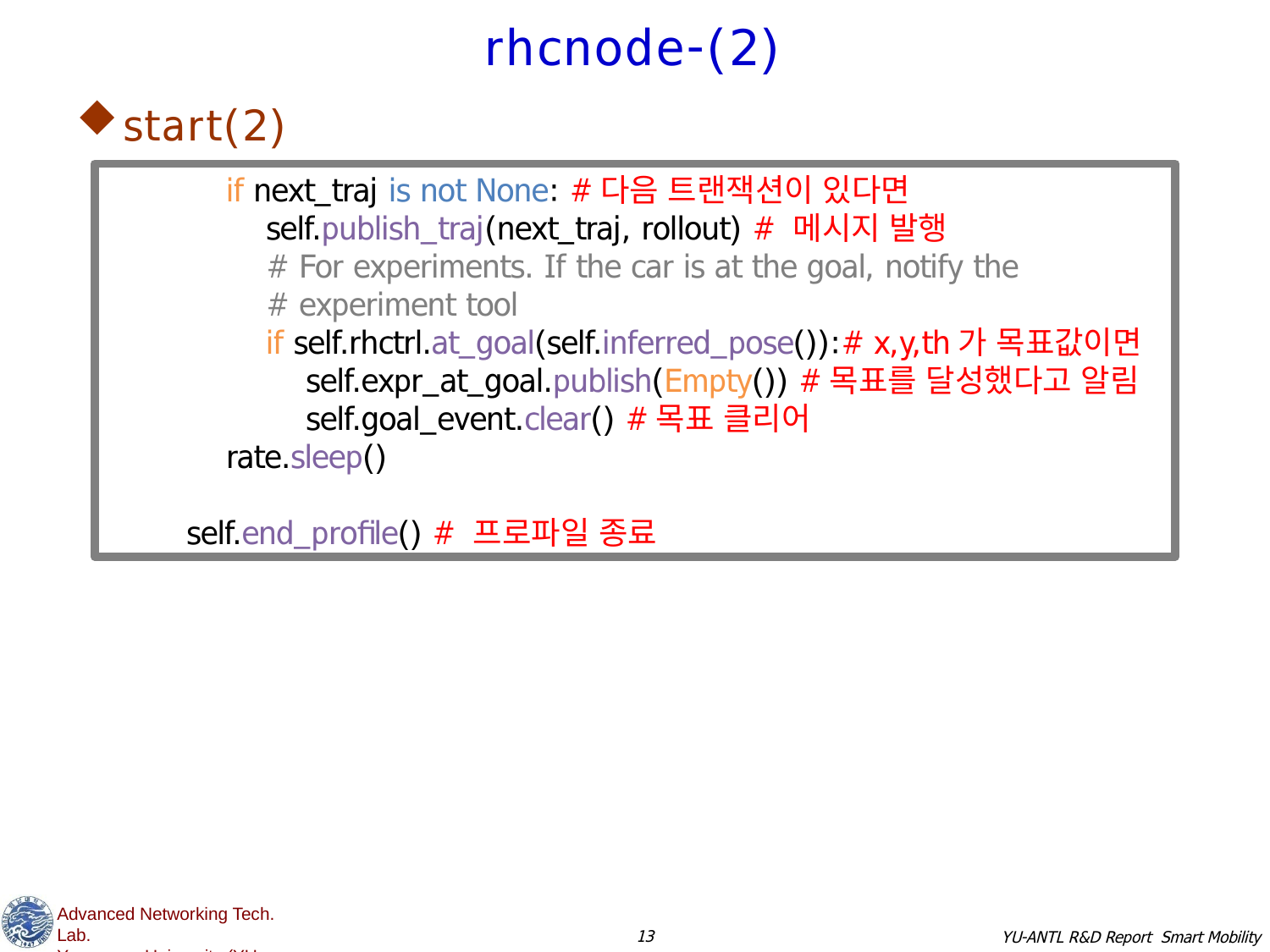

# rhcnode-(2)
start(2)
            if next_traj is not None: #다음 트랜잭션이 있다면
                self.publish_traj(next_traj, rollout) # 메시지 발행
                # For experiments. If the car is at the goal, notify the
                # experiment tool
                if self.rhctrl.at_goal(self.inferred_pose()):# x,y,th가 목표값이면
                    self.expr_at_goal.publish(Empty()) #목표를 달성했다고 알림
                    self.goal_event.clear() #목표 클리어
            rate.sleep()

        self.end_profile() # 프로파일 종료